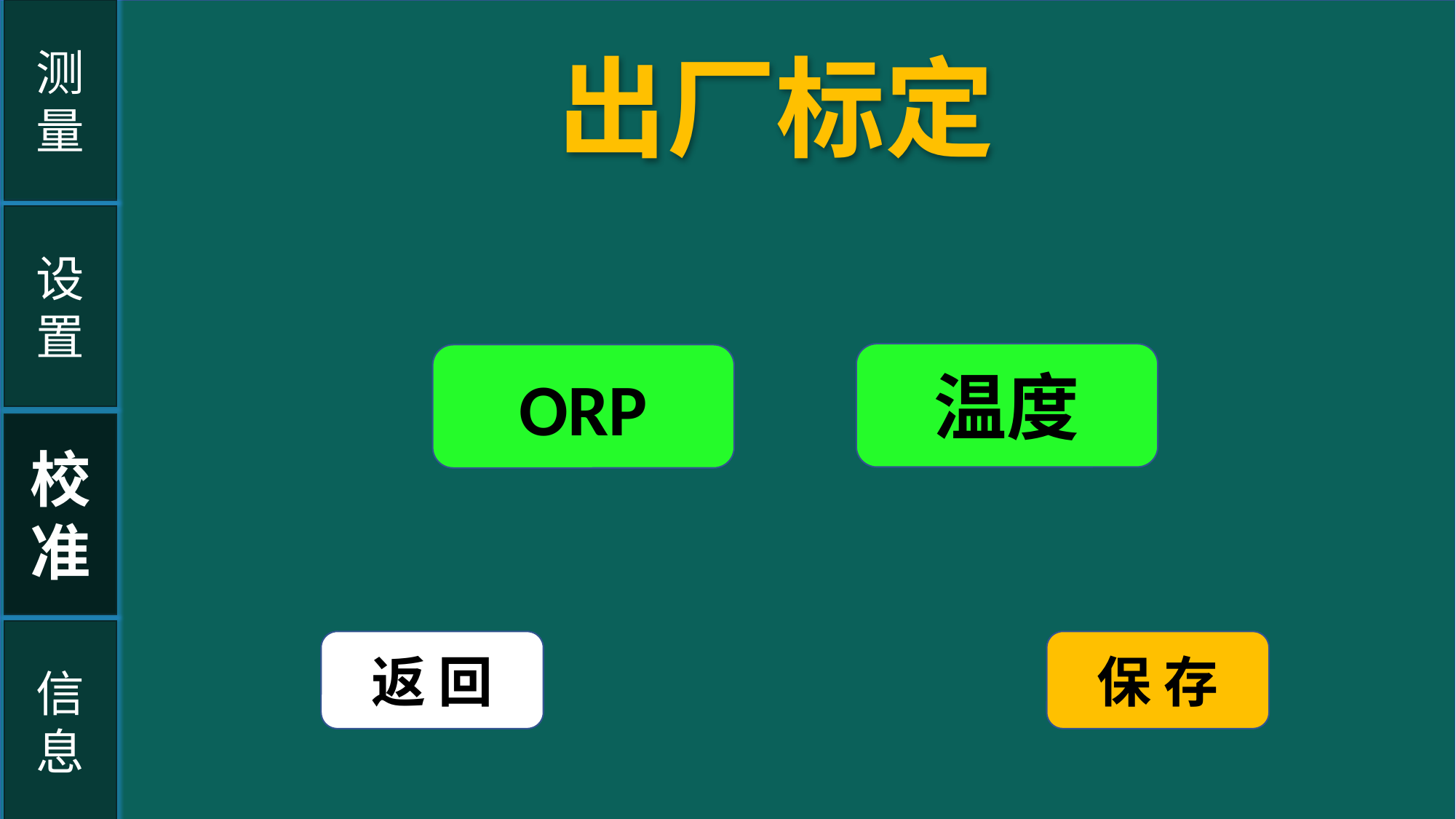

测
量
出厂标定
设置
温度
ORP
校
准
信
息
返 回
保 存